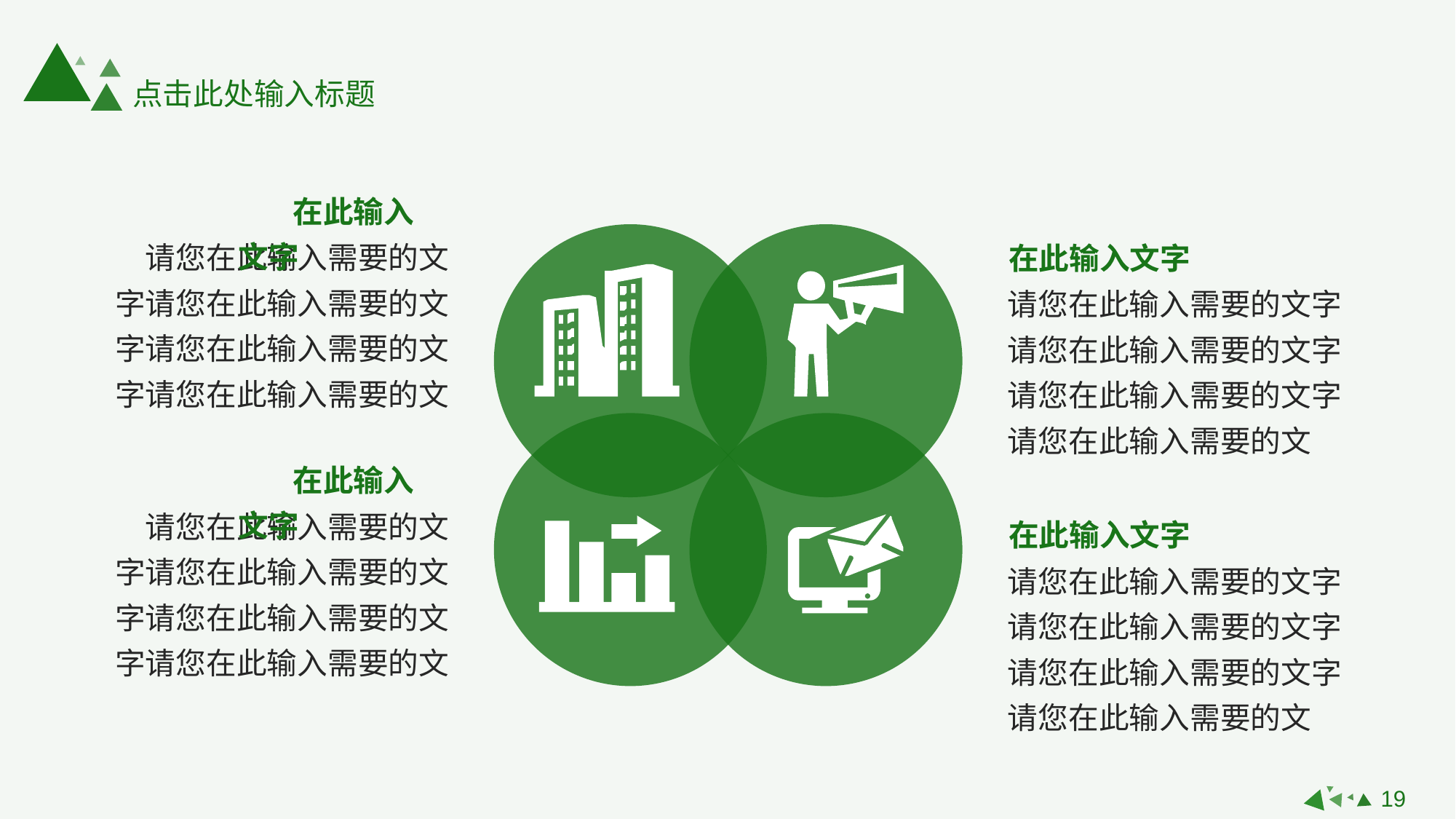

点击此处输入标题

在此输入文字

请您在此输入需要的文字请您在此输入需要的文字请您在此输入需要的文字请您在此输入需要的文
在此输入文字

请您在此输入需要的文字请您在此输入需要的文字请您在此输入需要的文字请您在此输入需要的文

在此输入文字
请您在此输入需要的文字请您在此输入需要的文字请您在此输入需要的文字请您在此输入需要的文
在此输入文字

请您在此输入需要的文字请您在此输入需要的文字请您在此输入需要的文字请您在此输入需要的文
19